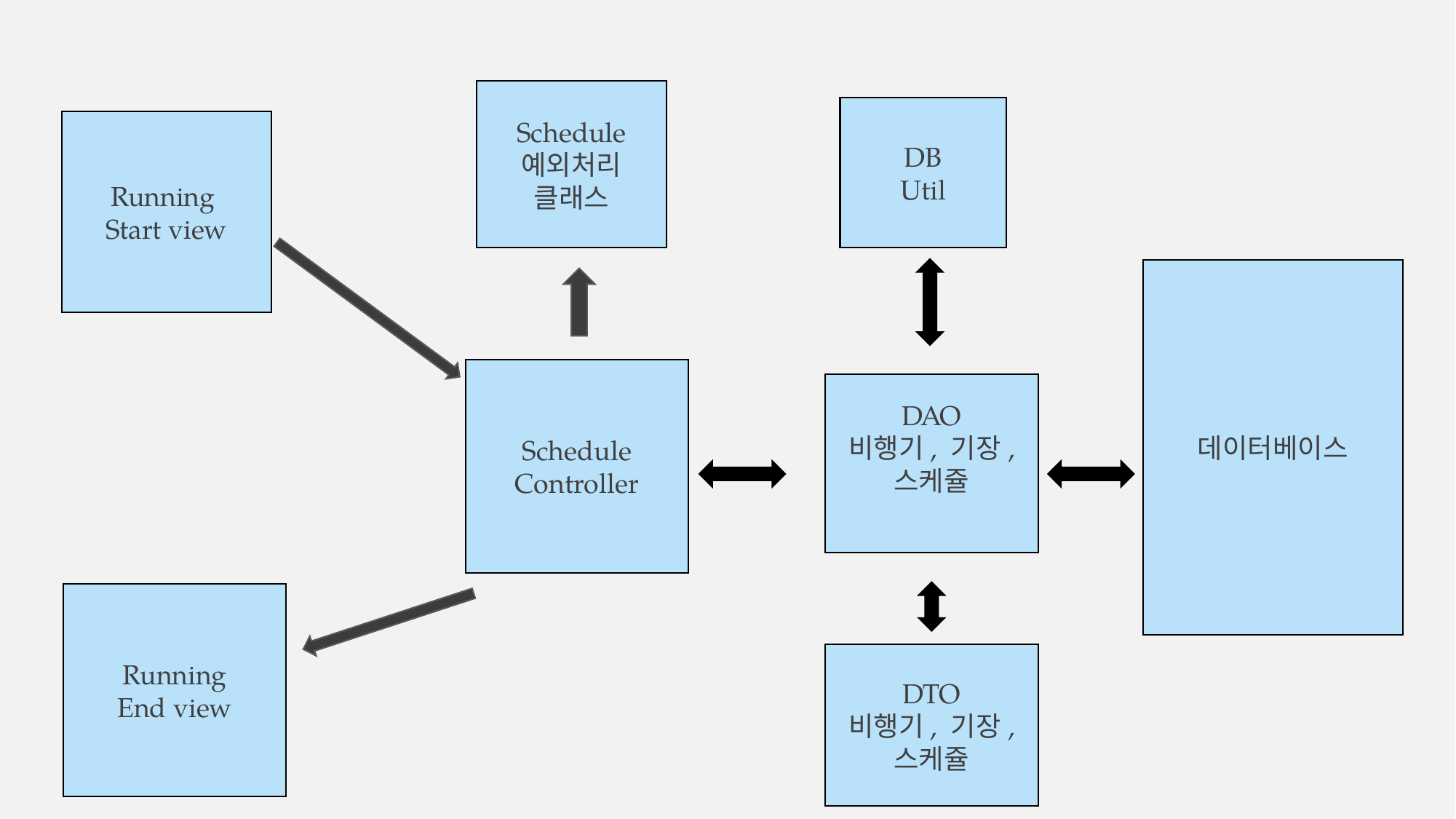

Schedule 예외처리 클래스
DB
Util
Running
Start view
데이터베이스

Schedule
Controller
DAO
비행기, 기장, 스케쥴

Running
End view

DTO
비행기, 기장, 스케쥴